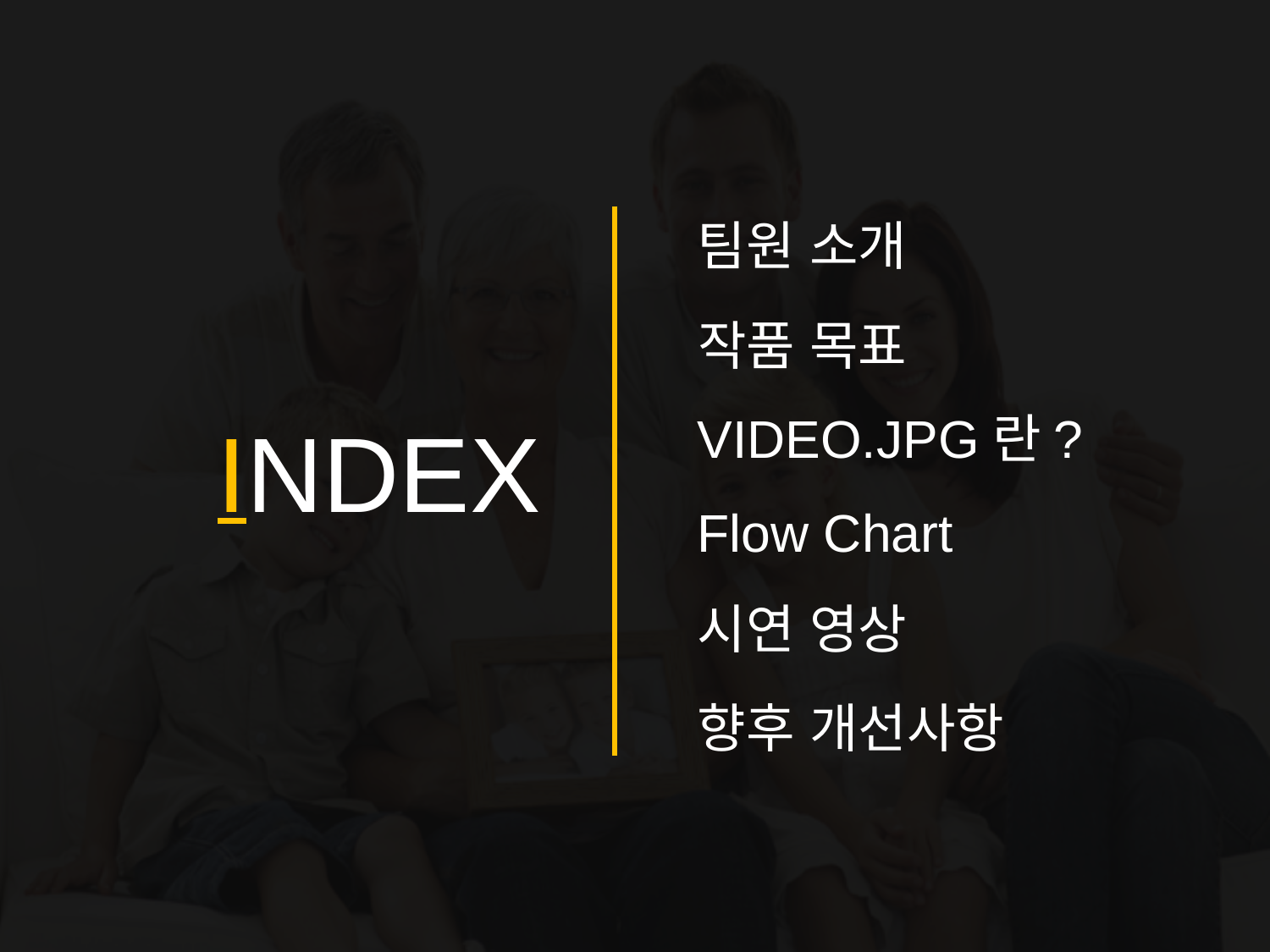

팀원 소개
작품 목표
VIDEO.JPG란?
INDEX
Flow Chart
시연 영상
향후 개선사항